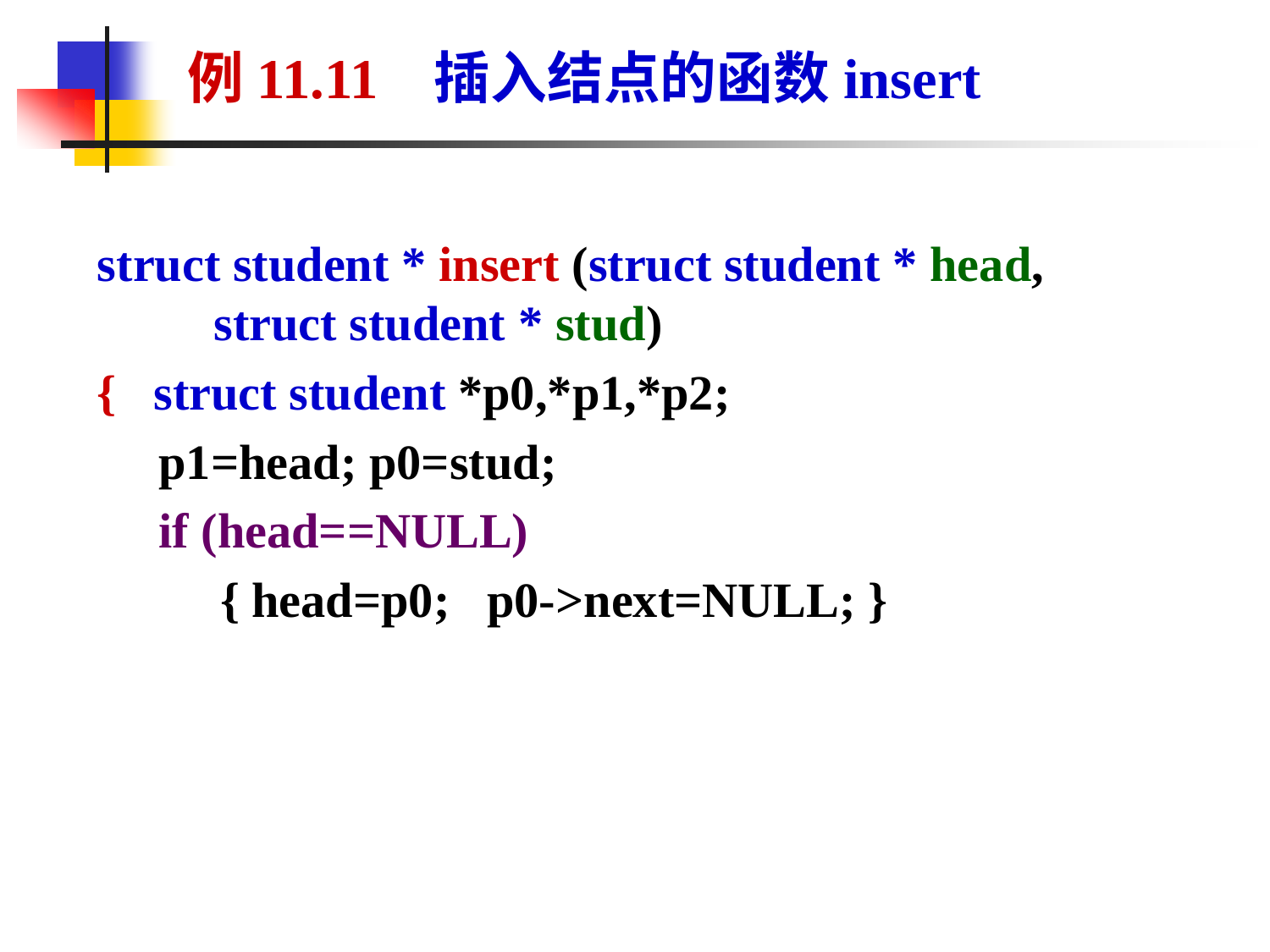

例11.11   插入结点的函数insert
struct student * insert (struct student * head, struct student * stud)
{   struct student *p0,*p1,*p2;
     p1=head; p0=stud;
     if (head==NULL)
          { head=p0;   p0->next=NULL; }